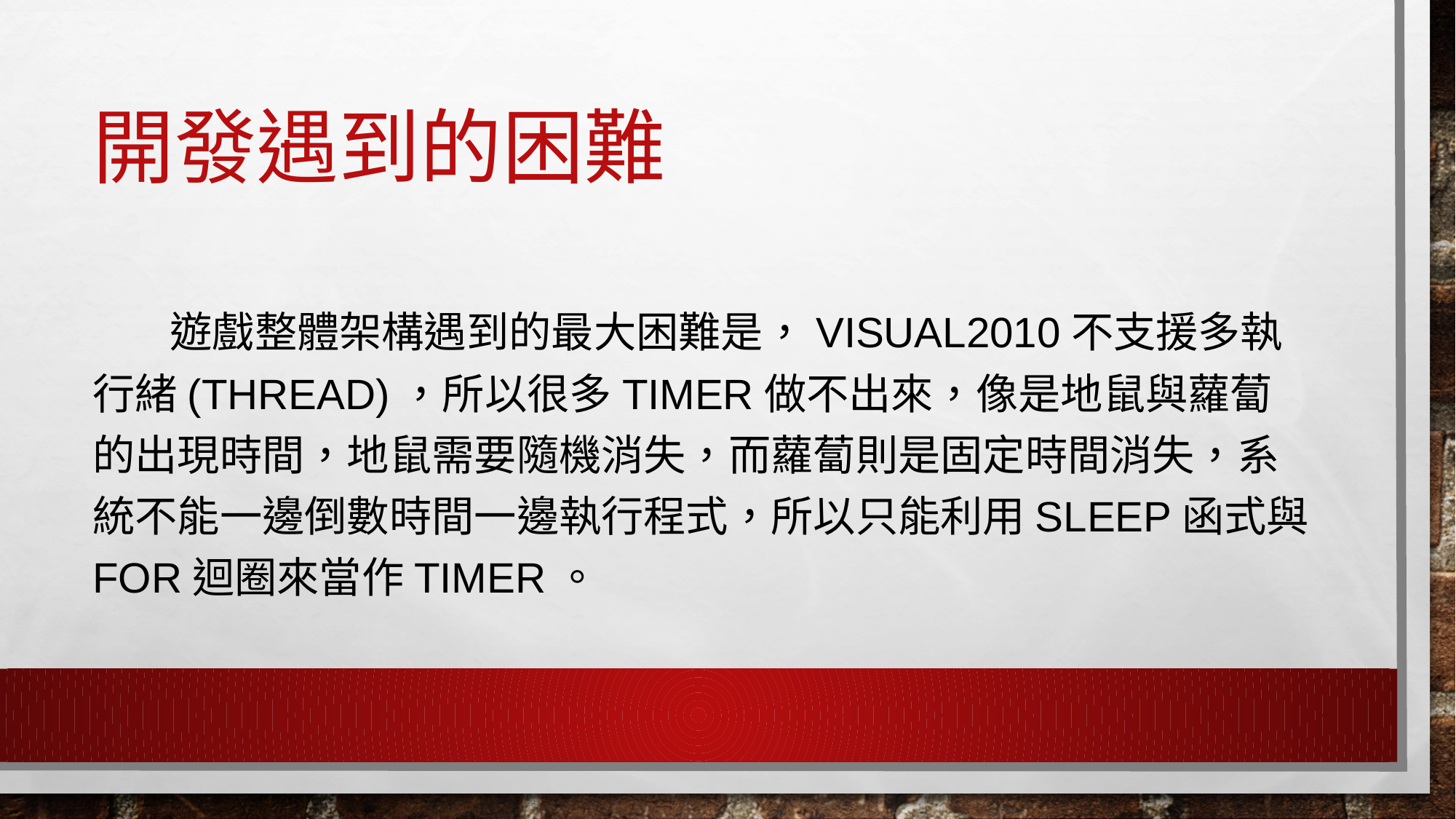

# 開發遇到的困難
      遊戲整體架構遇到的最大困難是，VISUAL2010不支援多執行緒(THREAD)，所以很多TIMER做不出來，像是地鼠與蘿蔔的出現時間，地鼠需要隨機消失，而蘿蔔則是固定時間消失，系統不能一邊倒數時間一邊執行程式，所以只能利用SLEEP函式與FOR迴圈來當作TIMER。